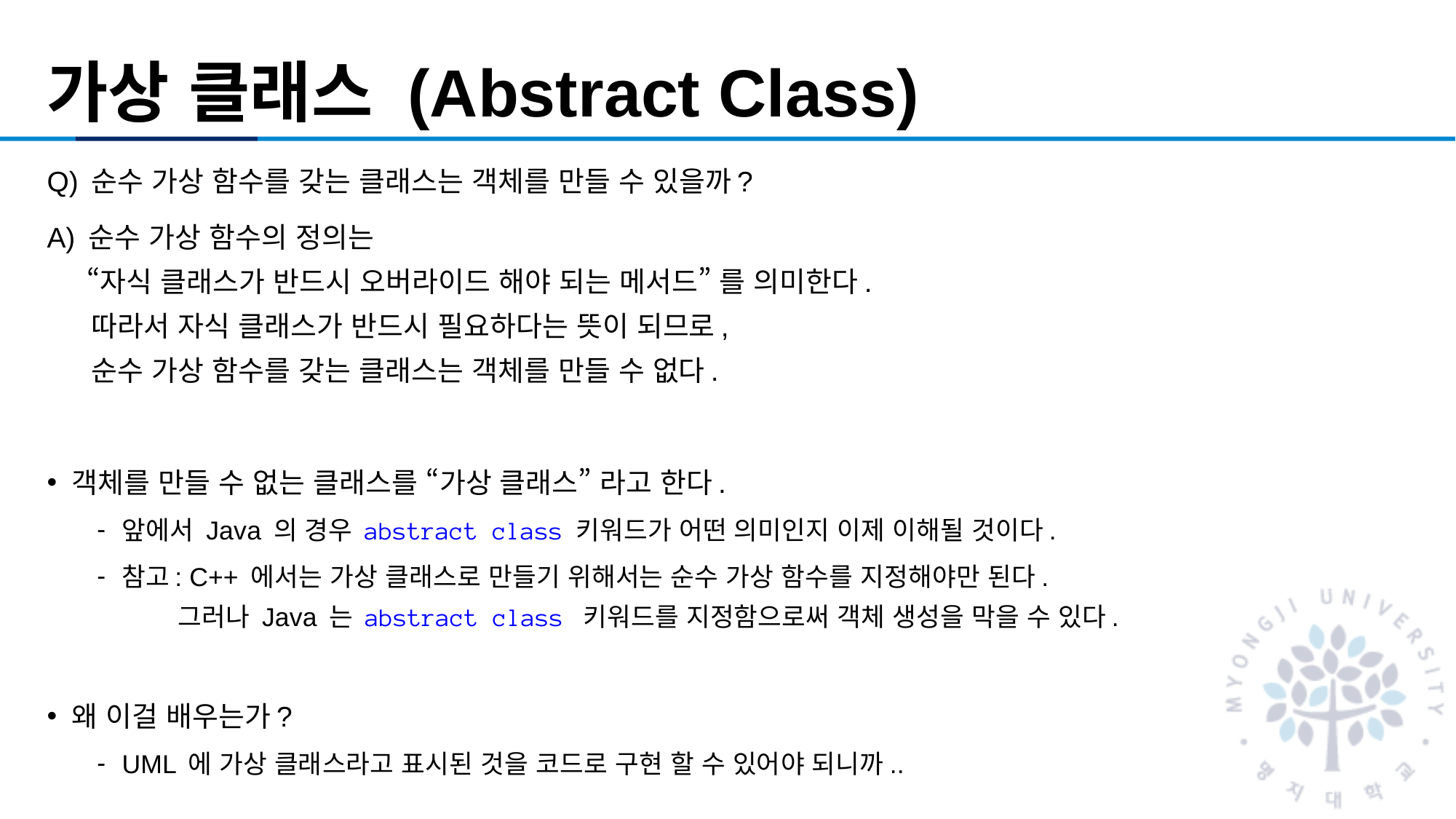

# 가상 클래스 (Abstract Class)
Q) 순수 가상 함수를 갖는 클래스는 객체를 만들 수 있을까?
A) 순수 가상 함수의 정의는
     “자식 클래스가 반드시 오버라이드 해야 되는 메서드” 를 의미한다.
     따라서 자식 클래스가 반드시 필요하다는 뜻이 되므로,
     순수 가상 함수를 갖는 클래스는 객체를 만들 수 없다.

객체를 만들 수 없는 클래스를 “가상 클래스” 라고 한다.
앞에서 Java 의 경우 abstract class 키워드가 어떤 의미인지 이제 이해될 것이다.
참고: C++ 에서는 가상 클래스로 만들기 위해서는 순수 가상 함수를 지정해야만 된다.
       그러나 Java 는 abstract class 키워드를 지정함으로써 객체 생성을 막을 수 있다.

왜 이걸 배우는가?
UML 에 가상 클래스라고 표시된 것을 코드로 구현 할 수 있어야 되니까..